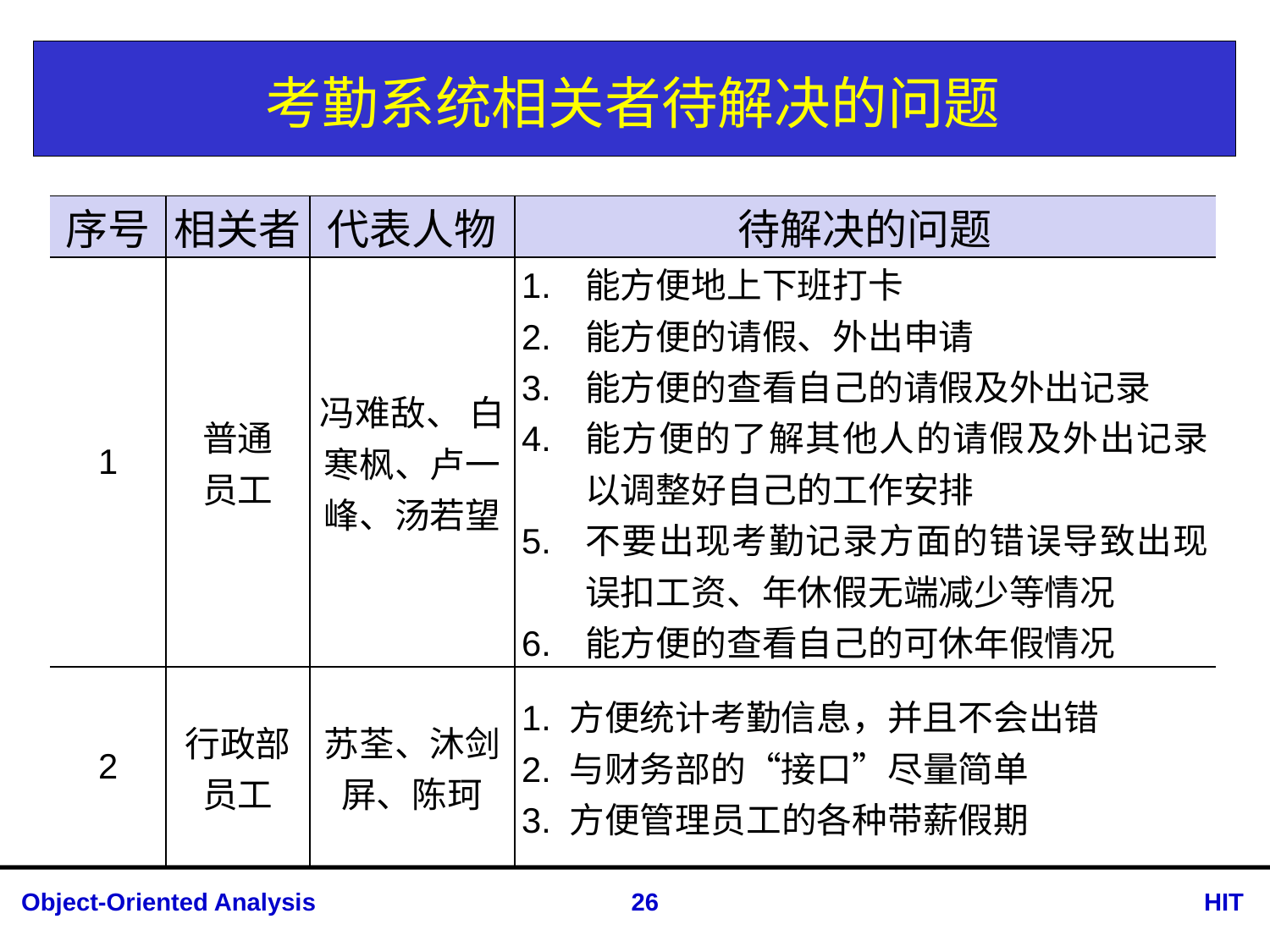

# 考勤系统相关者待解决的问题
| 序号 | 相关者 | 代表人物 | 待解决的问题 |
| --- | --- | --- | --- |
| 1 | 普通 员工 | 冯难敌、 白寒枫、卢一峰、汤若望 | 能方便地上下班打卡 能方便的请假、外出申请 能方便的查看自己的请假及外出记录 能方便的了解其他人的请假及外出记录以调整好自己的工作安排 不要出现考勤记录方面的错误导致出现误扣工资、年休假无端减少等情况 能方便的查看自己的可休年假情况 |
| 2 | 行政部 员工 | 苏荃、沐剑屏、陈珂 | 方便统计考勤信息，并且不会出错 与财务部的“接口”尽量简单 方便管理员工的各种带薪假期 |